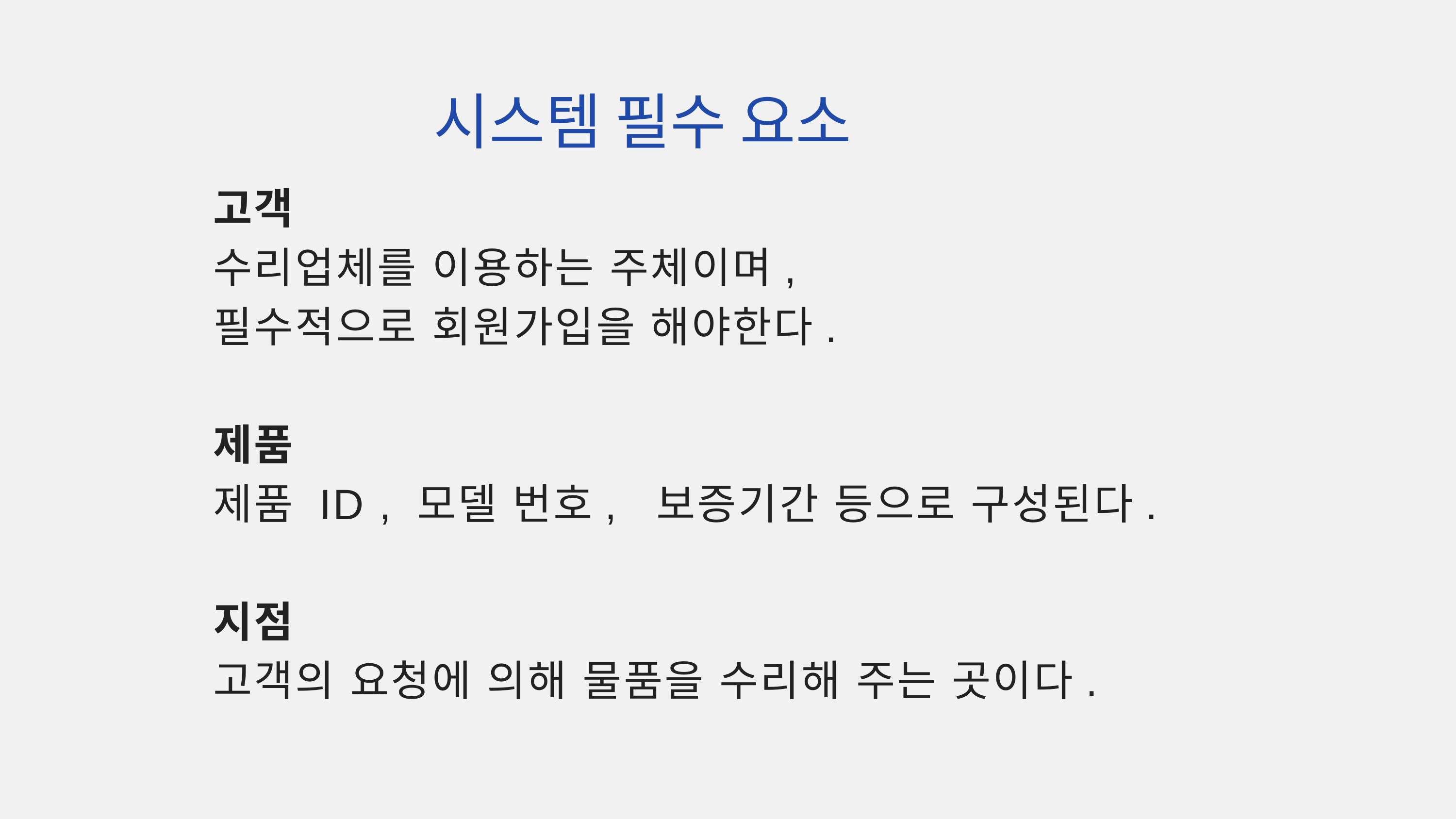

시스템 필수 요소
고객
수리업체를 이용하는 주체이며,
필수적으로 회원가입을 해야한다.

제품
제품 ID , 모델 번호,  보증기간 등으로 구성된다.

지점
고객의 요청에 의해 물품을 수리해 주는 곳이다.